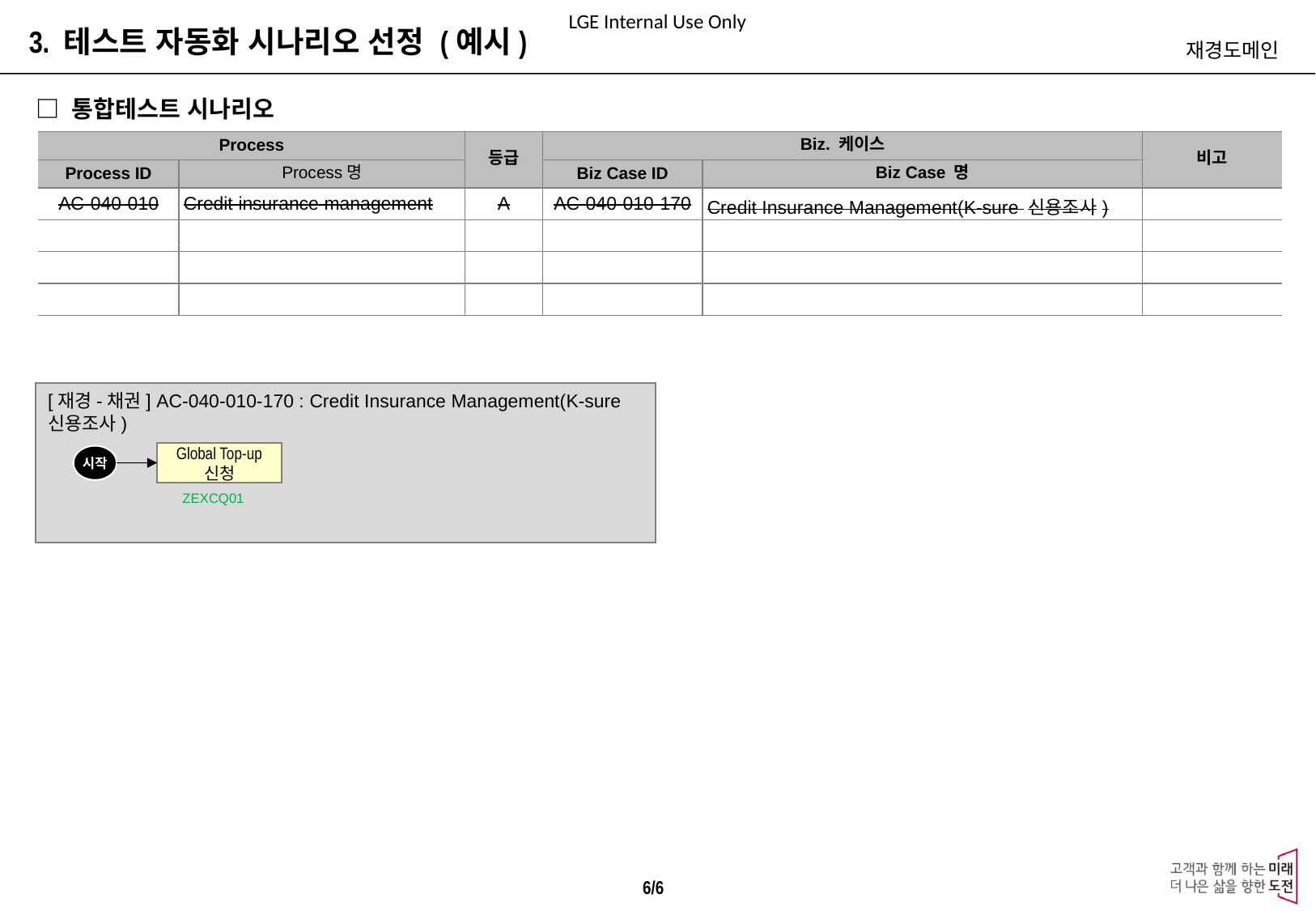

3. 테스트 자동화 시나리오 선정 (예시)
재경도메인
□ 통합테스트 시나리오
| Process |  | 등급 | Biz. 케이스 |  | 비고 |
| --- | --- | --- | --- | --- | --- |
| Process ID | Process명 |  | Biz Case ID | Biz Case 명 |  |
| AC-040-010 | Credit insurance management | A | AC-040-010-170 | Credit Insurance Management(K-sure 신용조사) |  |
|  |  |  |  |  |  |
|  |  |  |  |  |  |
|  |  |  |  |  |  |
[재경-채권] AC-040-010-170 : Credit Insurance Management(K-sure 신용조사)
Global Top-up 신청
시작
ZEXCQ01
6/6